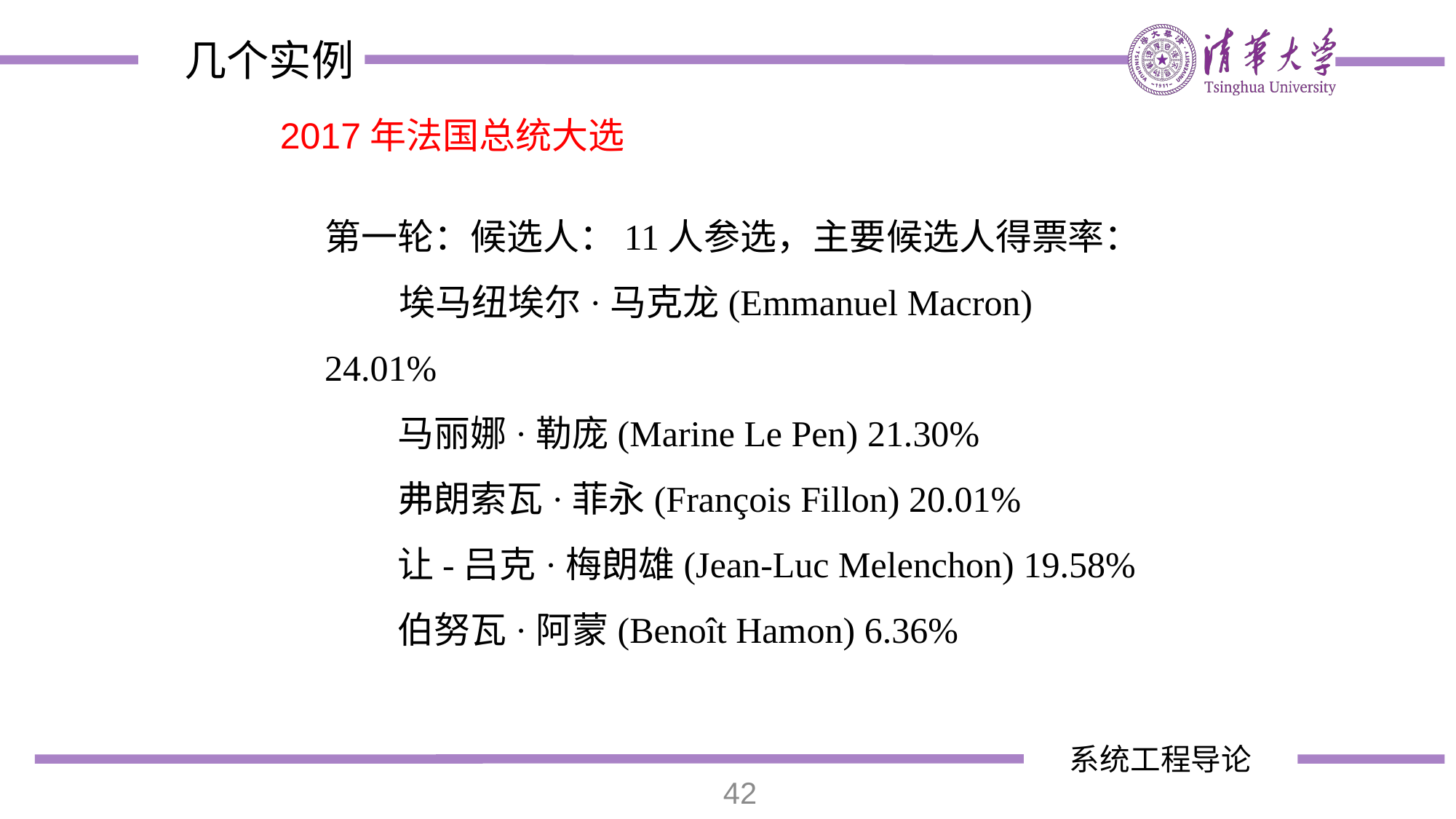

2017年法国总统大选
第一轮：候选人：11人参选，主要候选人得票率：
        埃马纽埃尔·马克龙(Emmanuel Macron) 24.01%
　　马丽娜·勒庞(Marine Le Pen) 21.30%
　　弗朗索瓦·菲永(François Fillon) 20.01%
　　让-吕克·梅朗雄(Jean-Luc Melenchon) 19.58%
　　伯努瓦·阿蒙(Benoît Hamon) 6.36%